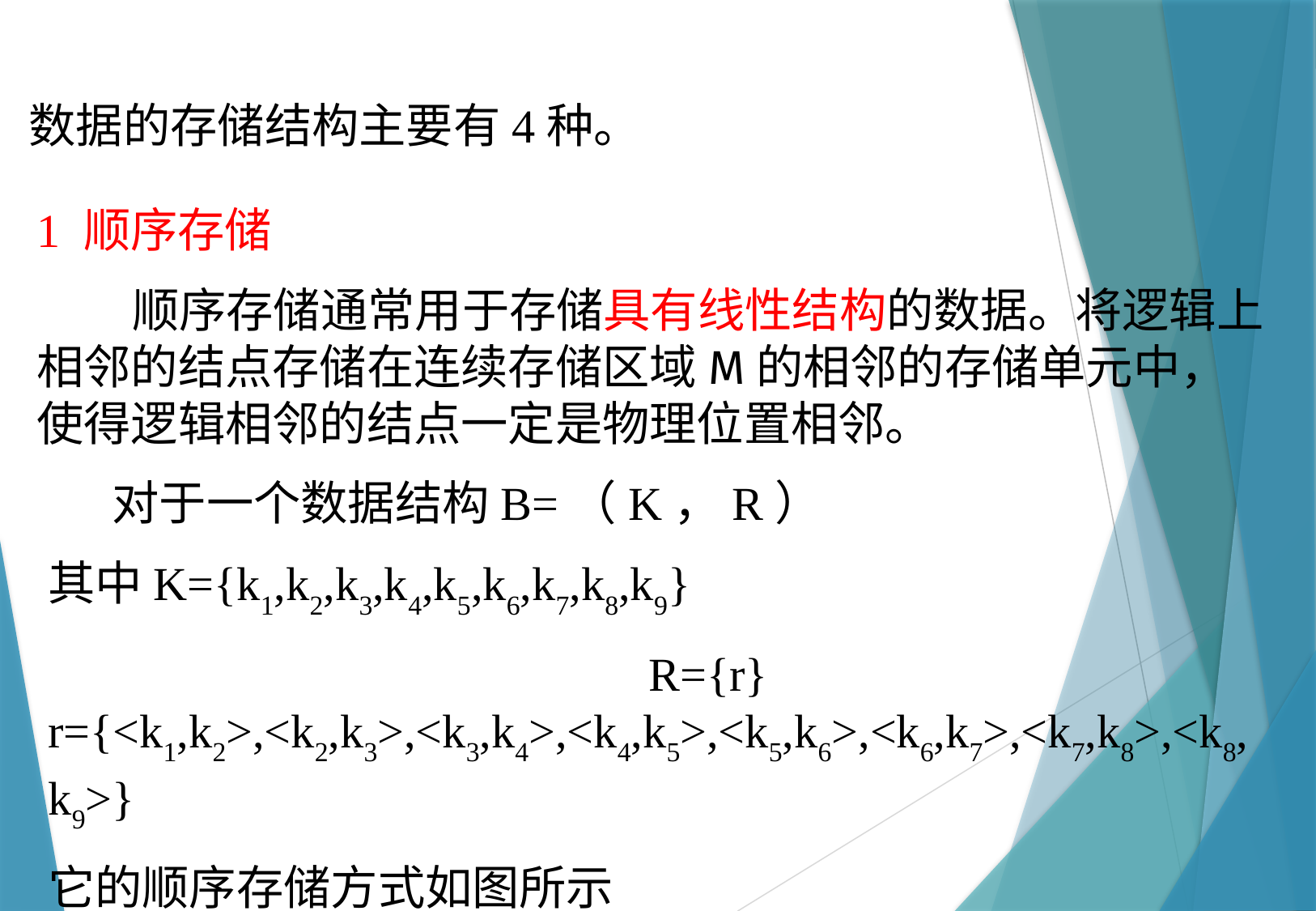

数据的存储结构主要有4种。
1 顺序存储
        顺序存储通常用于存储具有线性结构的数据。将逻辑上相邻的结点存储在连续存储区域M的相邻的存储单元中，使得逻辑相邻的结点一定是物理位置相邻。
     对于一个数据结构B=（K，R）
其中K={k1,k2,k3,k4,k5,k6,k7,k8,k9}
     R={r}     r={<k1,k2>,<k2,k3>,<k3,k4>,<k4,k5>,<k5,k6>,<k6,k7>,<k7,k8>,<k8,k9>}
它的顺序存储方式如图所示